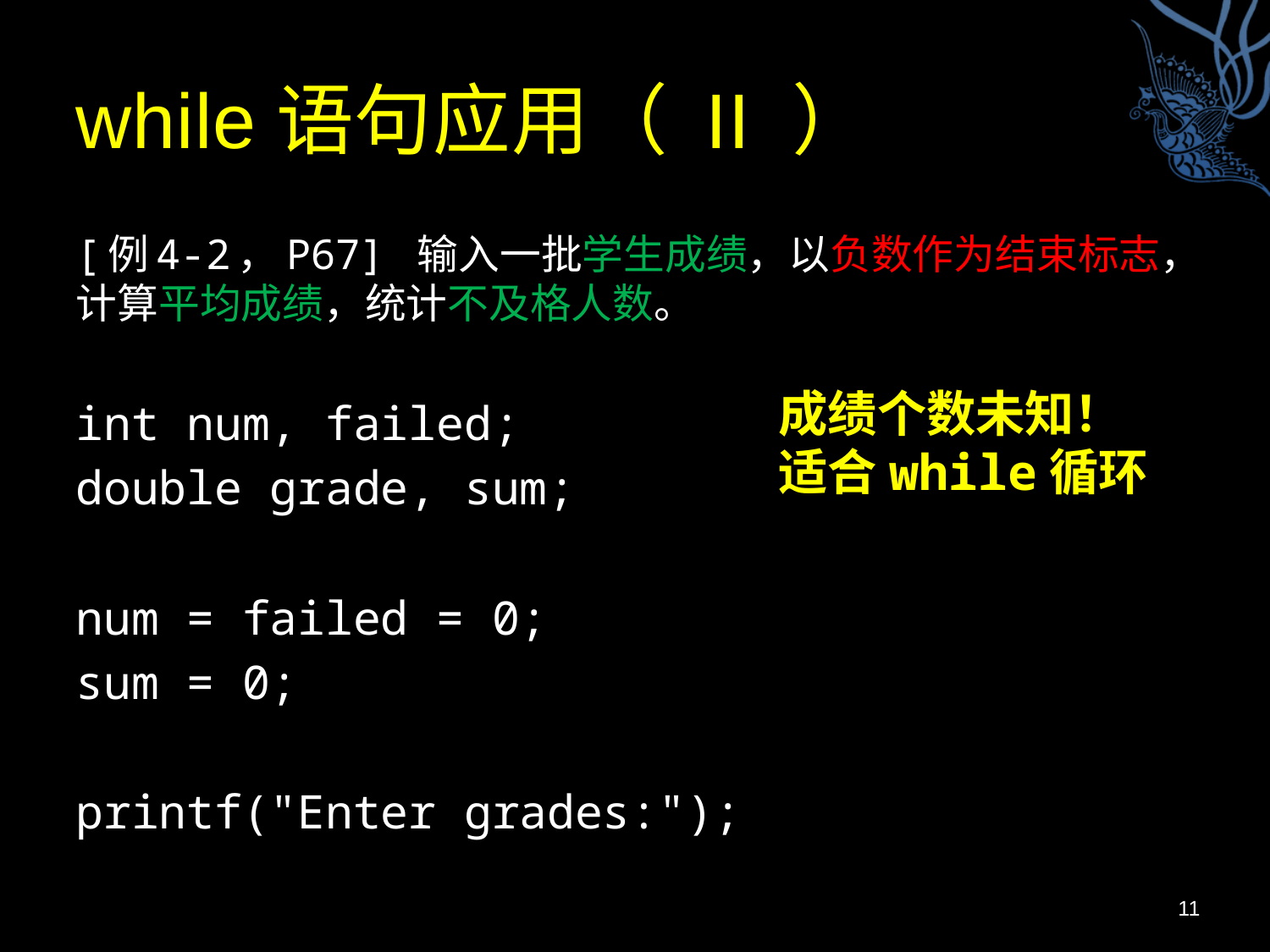

# while语句应用（ II ）
[例4-2，P67] 输入一批学生成绩，以负数作为结束标志，计算平均成绩，统计不及格人数。

int num, failed;
double grade, sum;

num = failed = 0;
sum = 0;

printf("Enter grades:");
成绩个数未知！
适合while循环
11